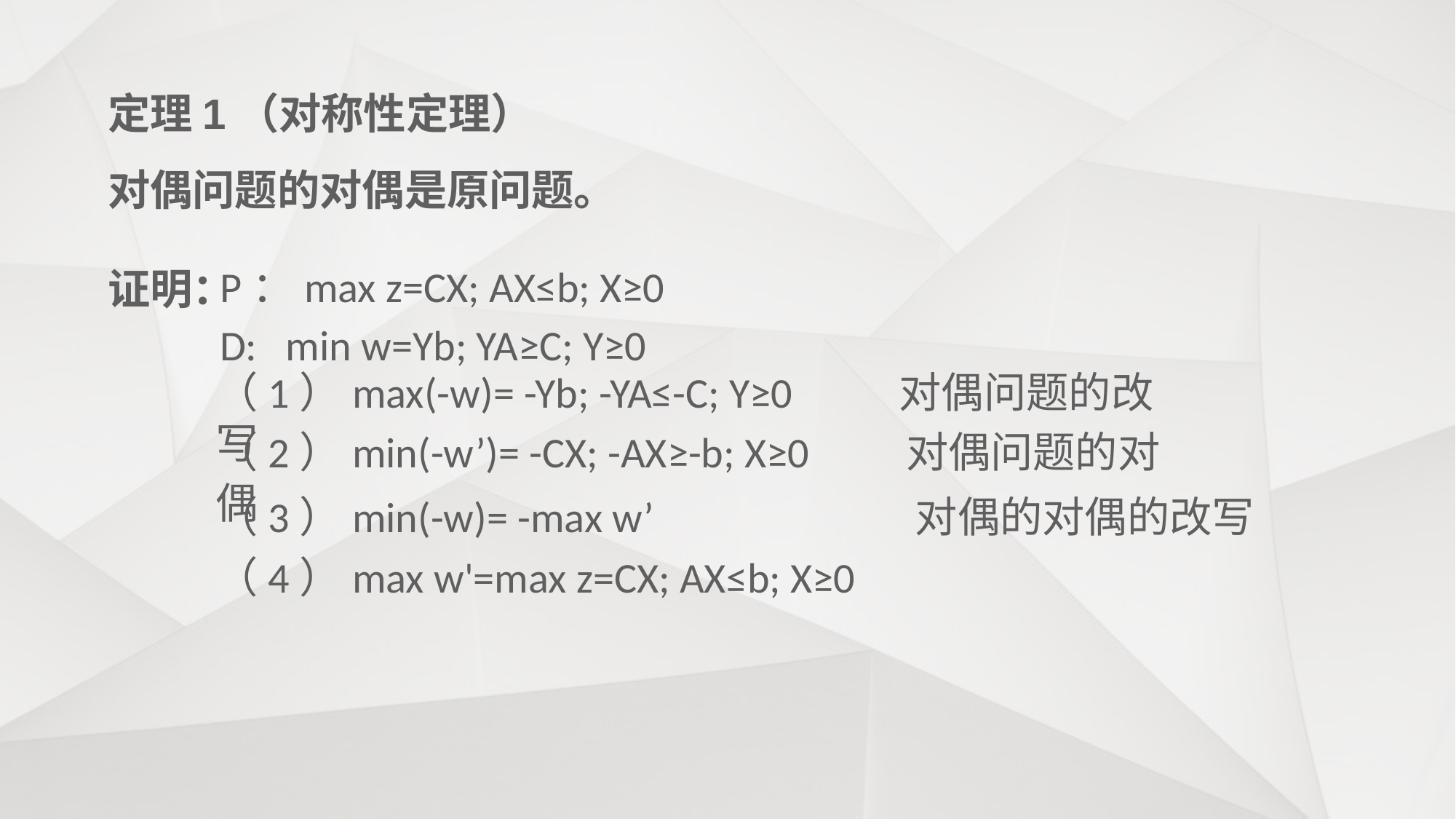

定理1（对称性定理）
对偶问题的对偶是原问题。
P：max z=CX; AX≤b; X≥0
证明：
D:   min w=Yb; YA≥C; Y≥0
（1）max(-w)= -Yb; -YA≤-C; Y≥0          对偶问题的改写
（2）min(-w’)= -CX; -AX≥-b; X≥0         对偶问题的对偶
（3）min(-w)= -max w’                          对偶的对偶的改写
（4）max w'=max z=CX; AX≤b; X≥0